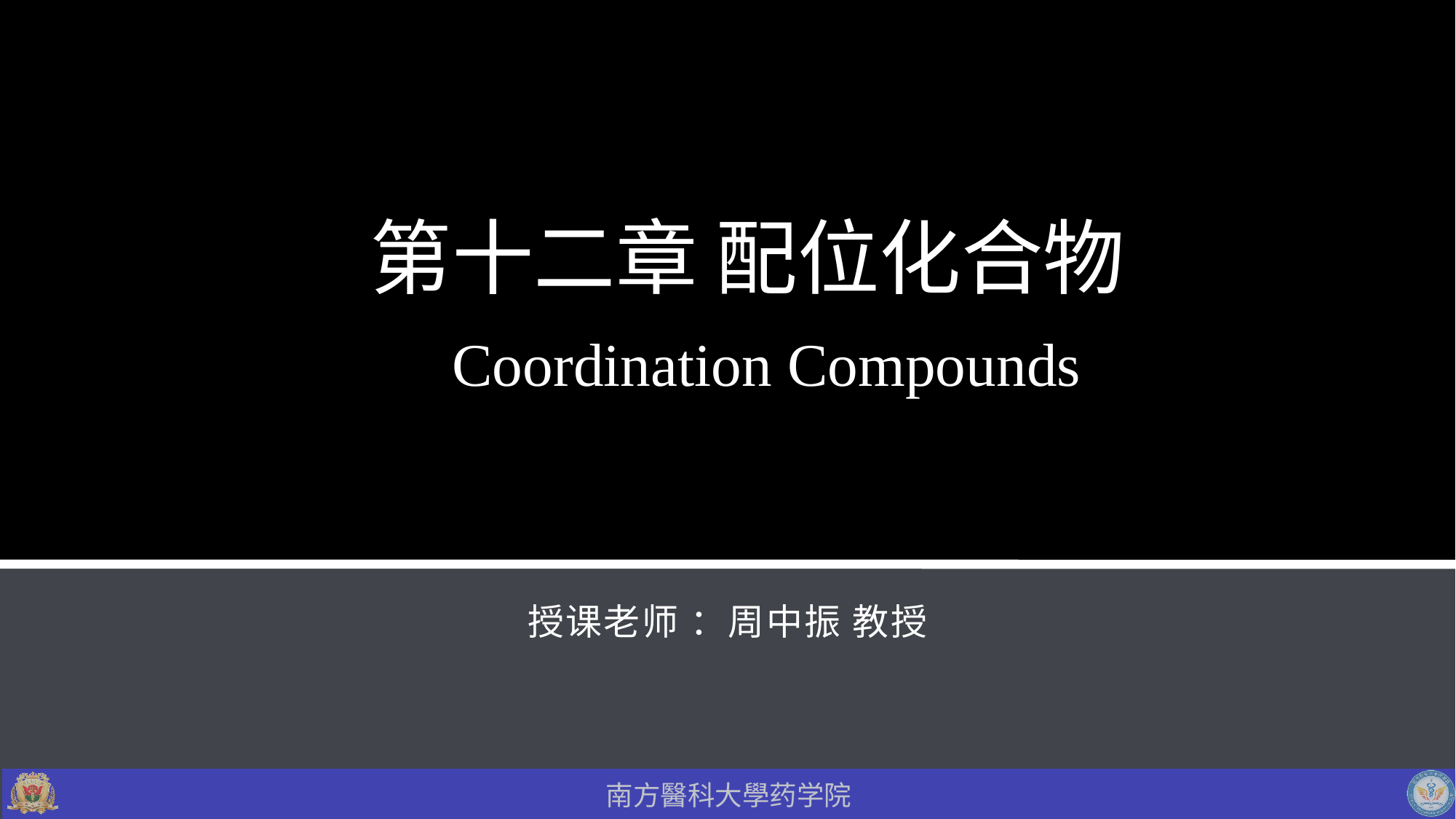

# 第十二章 配位化合物 Coordination Compounds
授课老师 ：周中振 教授